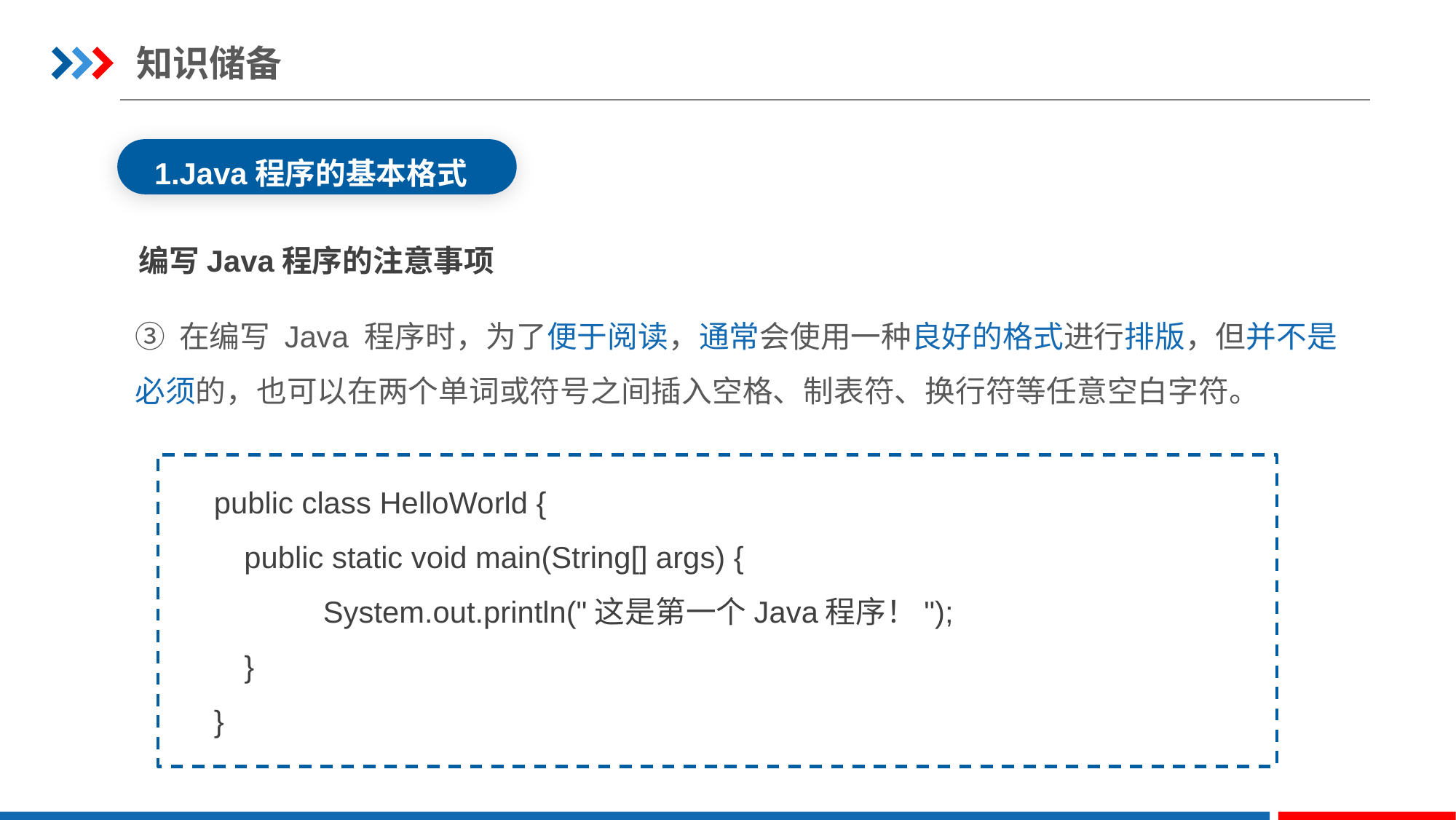

知识储备
1.Java程序的基本格式

编写Java程序的注意事项
③ 在编写 Java 程序时，为了便于阅读，通常会使用一种良好的格式进行排版，但并不是必须的，也可以在两个单词或符号之间插入空格、制表符、换行符等任意空白字符。

public class HelloWorld {
	public static void main(String[] args) {
		System.out.println("这是第一个Java程序！");
	}
}